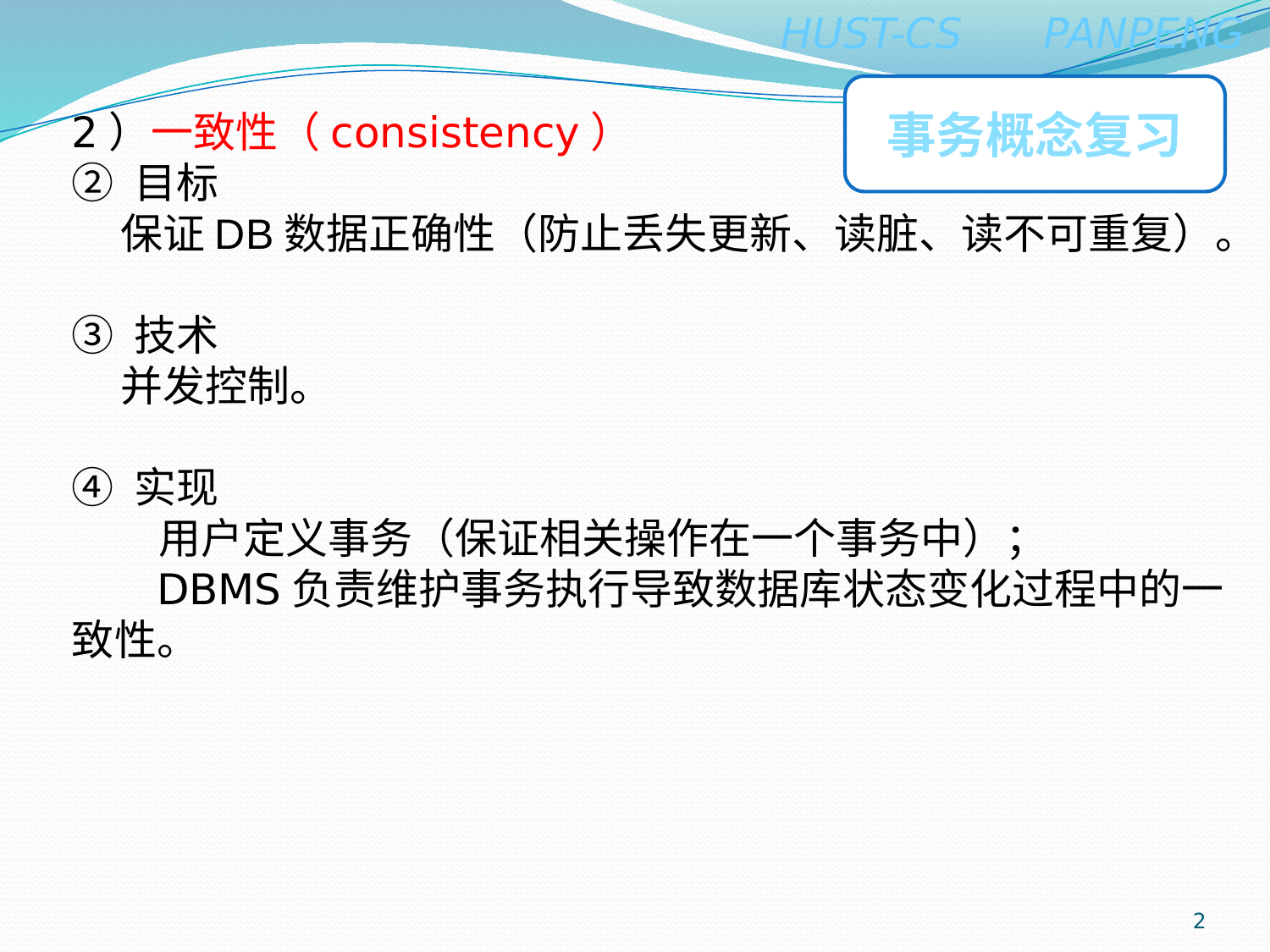

事务概念复习
2）一致性（consistency）
② 目标
    保证DB数据正确性（防止丢失更新、读脏、读不可重复）。

③ 技术
    并发控制。

④ 实现
        用户定义事务（保证相关操作在一个事务中）；
        DBMS负责维护事务执行导致数据库状态变化过程中的一致性。

2